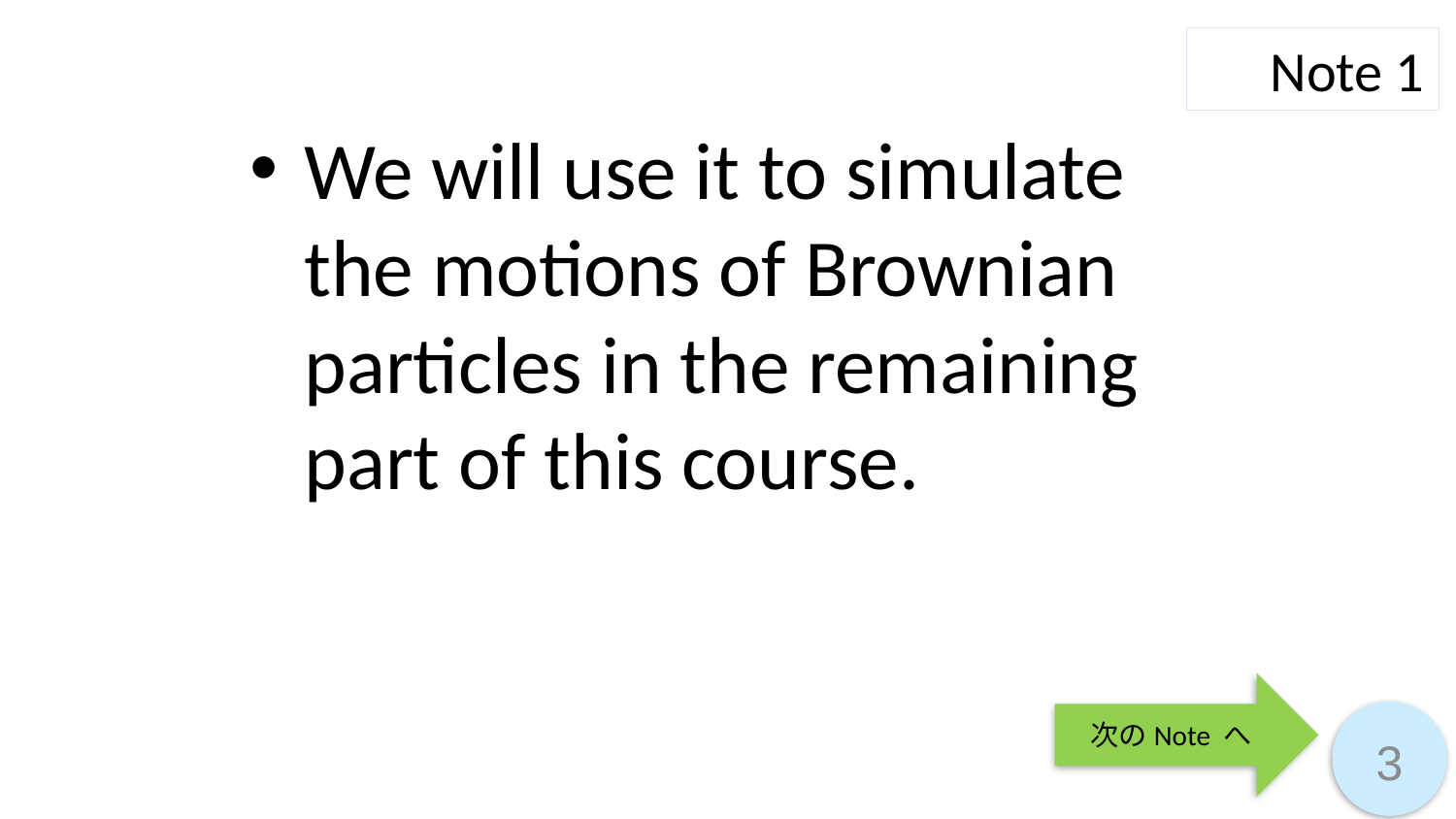

Note 1
We will use it to simulate the motions of Brownian particles in the remaining part of this course.
次のNote へ
3